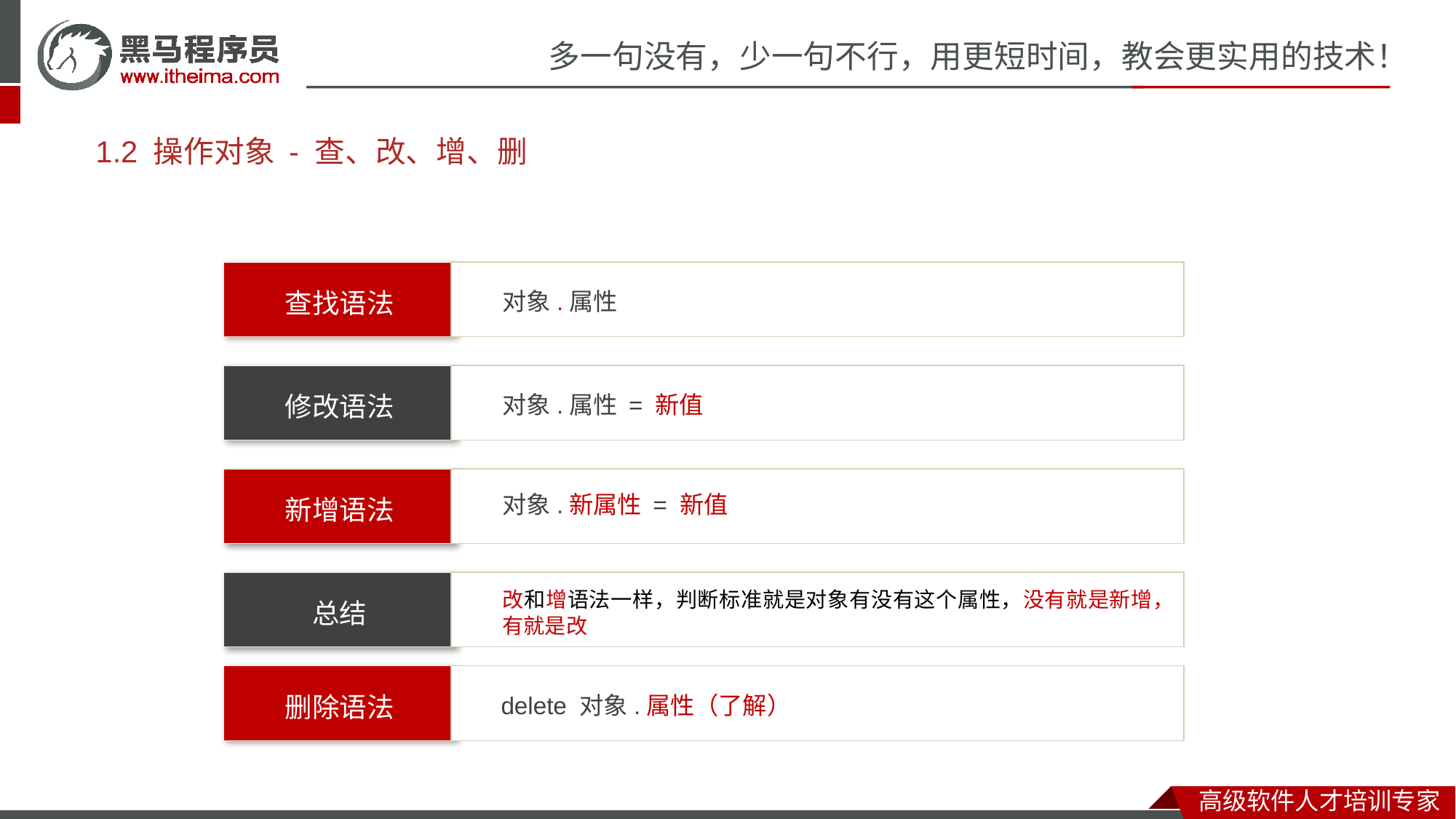

# 1.2 操作对象 - 查、改、增、删

对象.属性

查找语法

对象.属性 = 新值

修改语法

新增语法
对象.新属性 = 新值

改和增语法一样，判断标准就是对象有没有这个属性，没有就是新增，有就是改

总结

删除语法
delete 对象.属性（了解）